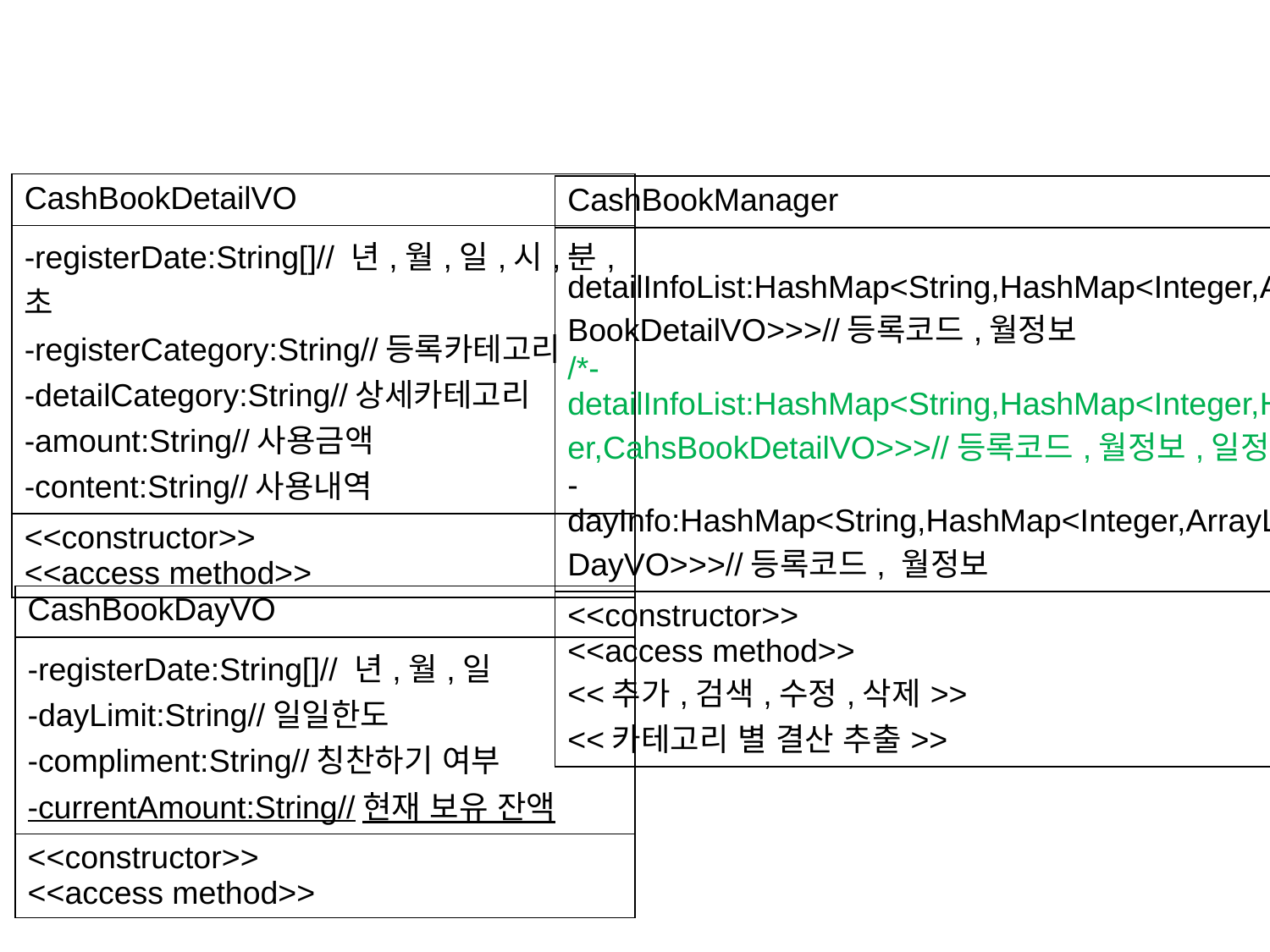

| CashBookDetailVO |
| --- |
| -registerDate:String[]// 년,월,일,시,분,초 -registerCategory:String//등록카테고리 -detailCategory:String//상세카테고리 -amount:String//사용금액 -content:String//사용내역 |
| <<constructor>> <<access method>> |
| CashBookManager |
| --- |
| -detailInfoList:HashMap<String,HashMap<Integer,ArrayList<CahsBookDetailVO>>>//등록코드,월정보 /\*-detailInfoList:HashMap<String,HashMap<Integer,HashMap<Integer,CahsBookDetailVO>>>//등록코드,월정보,일정보\*/ -dayInfo:HashMap<String,HashMap<Integer,ArrayList<CashBookDayVO>>>//등록코드, 월정보 |
| <<constructor>> <<access method>> <<추가,검색,수정,삭제>> <<카테고리 별 결산 추출>> |
| CashBookDayVO |
| --- |
| -registerDate:String[]// 년,월,일 -dayLimit:String//일일한도 -compliment:String//칭찬하기 여부 -currentAmount:String//현재 보유 잔액 |
| <<constructor>> <<access method>> |